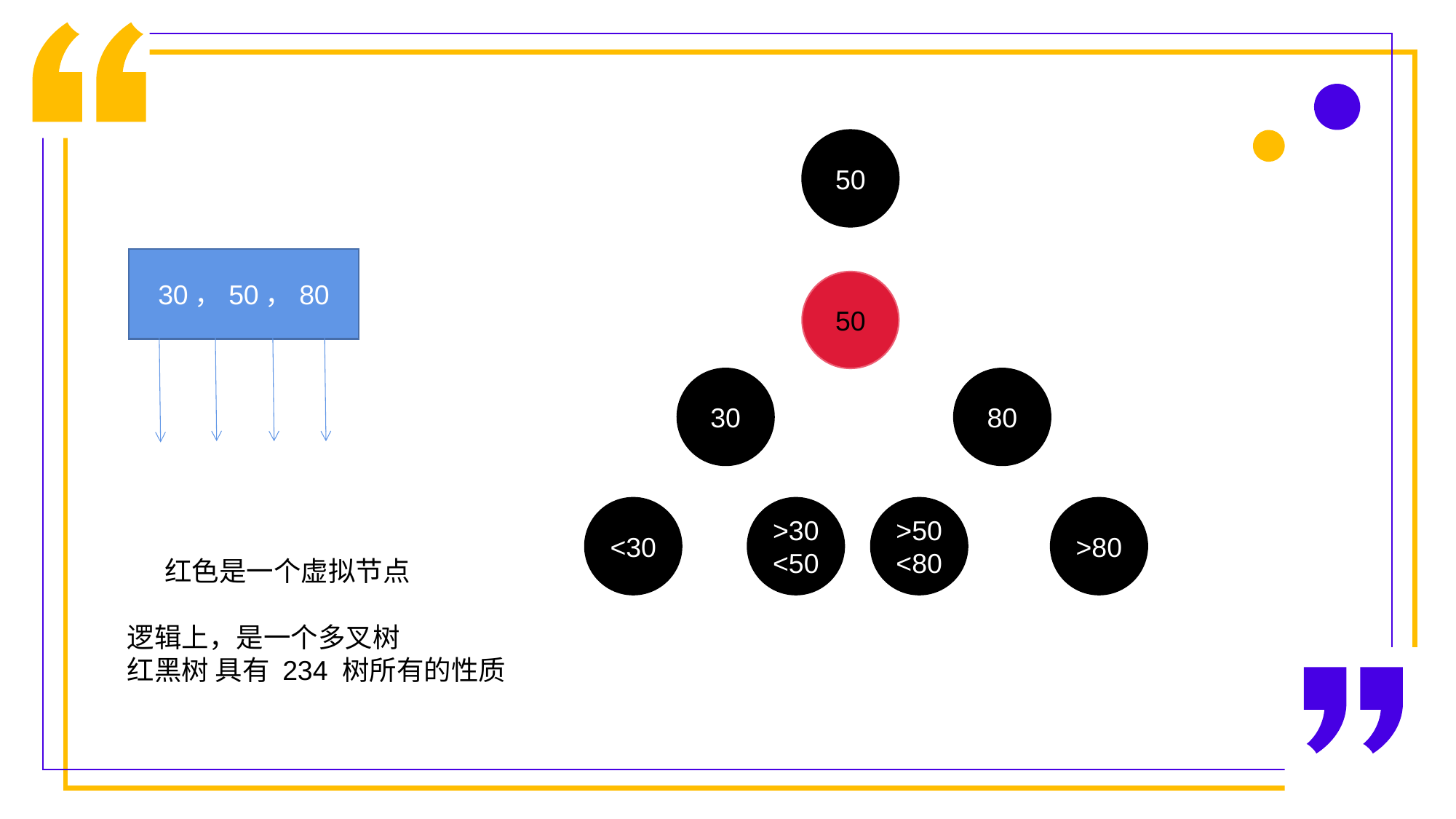

50

30，50，80
50
30
80
<30
>30
<50
>50
<80
>80
红色是一个虚拟节点
逻辑上，是一个多叉树
红黑树 具有 234 树所有的性质